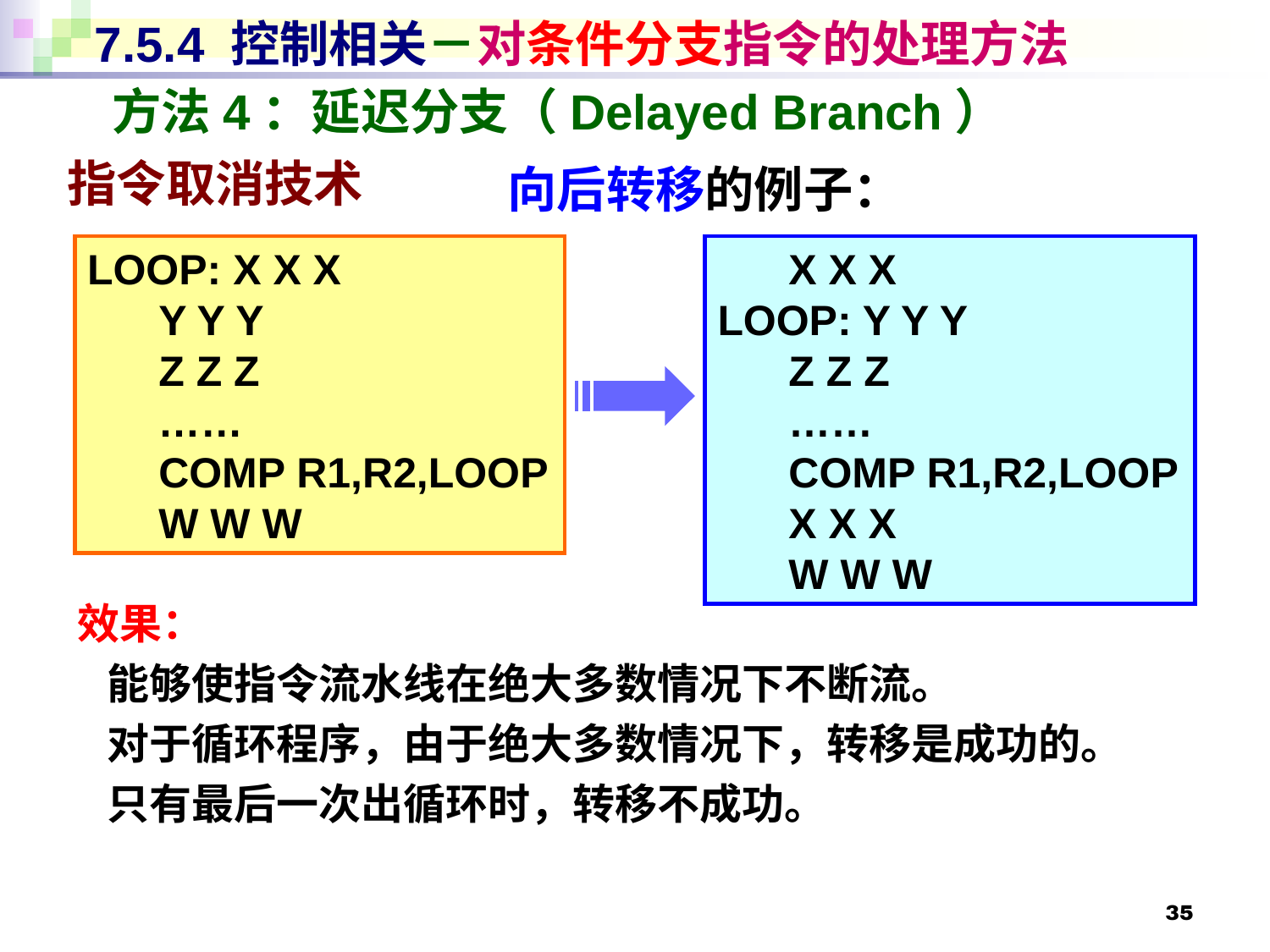

# 7.5.4 控制相关－对条件分支指令的处理方法
方法4：延迟分支（Delayed Branch）
向后转移的例子：
指令取消技术
LOOP: X X X
      Y Y Y
      Z Z Z
      ……
      COMP R1,R2,LOOP
      W W W
      X X X
LOOP: Y Y Y
      Z Z Z
      ……
      COMP R1,R2,LOOP
      X X X
      W W W

效果：
  能够使指令流水线在绝大多数情况下不断流。
  对于循环程序，由于绝大多数情况下，转移是成功的。
  只有最后一次出循环时，转移不成功。
35